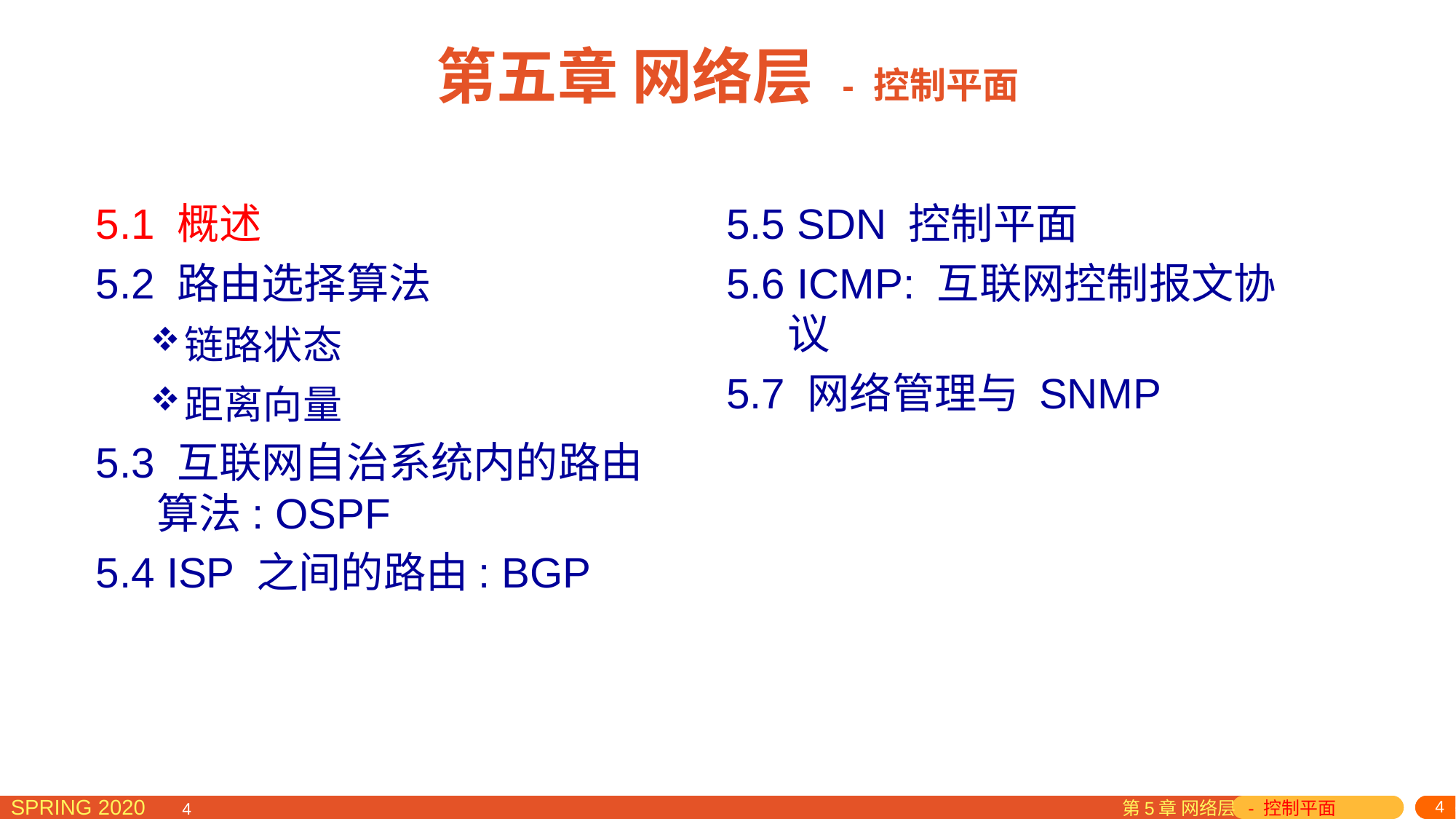

# 第五章 网络层 - 控制平面
5.1 概述
5.2 路由选择算法
链路状态
距离向量
5.3 互联网自治系统内的路由算法: OSPF
5.4 ISP 之间的路由: BGP
5.5 SDN 控制平面
5.6 ICMP: 互联网控制报文协议
5.7 网络管理与 SNMP
第5章 网络层  - 控制平面